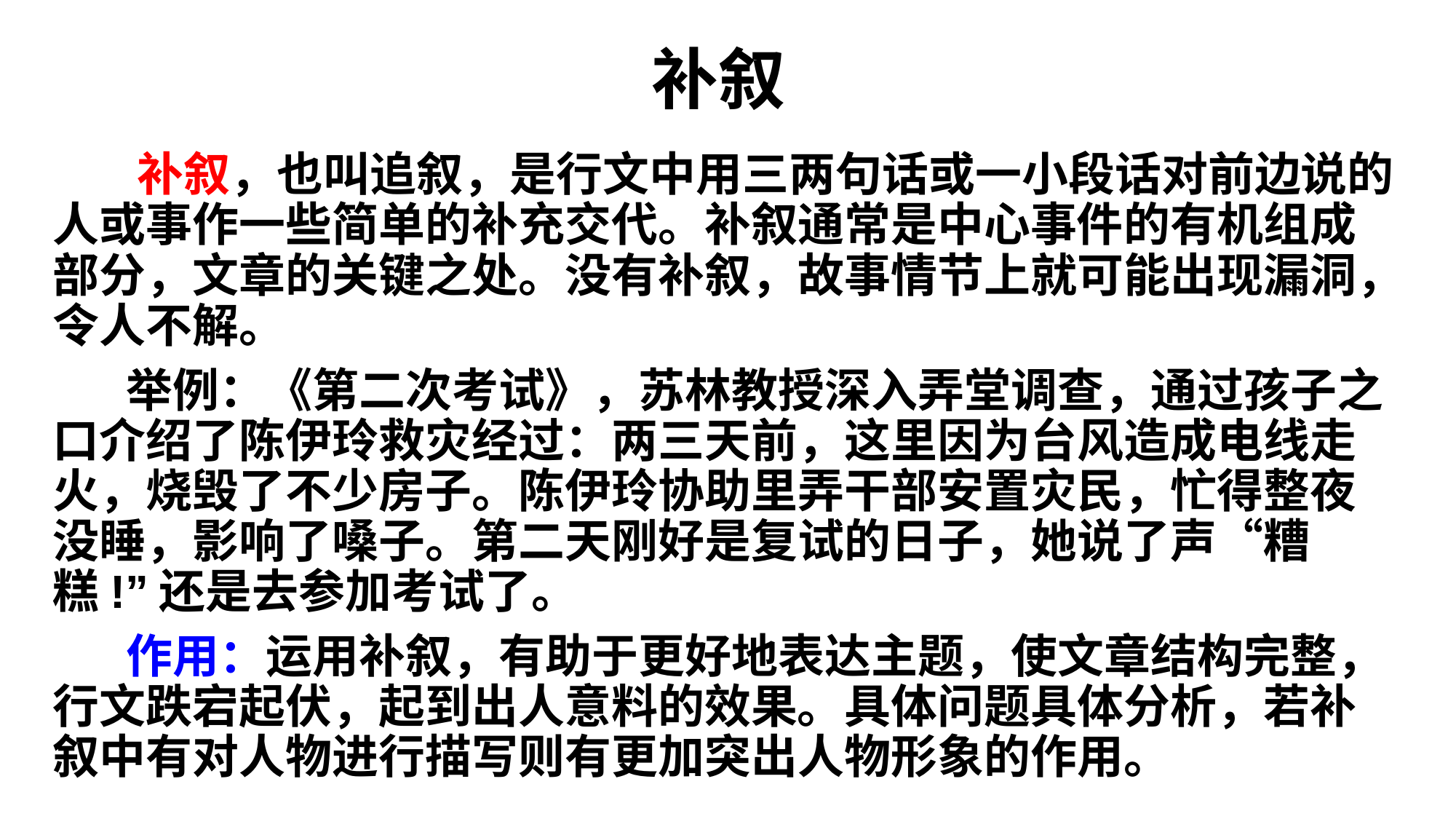

# 补叙
       补叙，也叫追叙，是行文中用三两句话或一小段话对前边说的人或事作一些简单的补充交代。补叙通常是中心事件的有机组成部分，文章的关键之处。没有补叙，故事情节上就可能出现漏洞，令人不解。
      举例：《第二次考试》，苏林教授深入弄堂调查，通过孩子之口介绍了陈伊玲救灾经过：两三天前，这里因为台风造成电线走火，烧毁了不少房子。陈伊玲协助里弄干部安置灾民，忙得整夜没睡，影响了嗓子。第二天刚好是复试的日子，她说了声“糟糕!”还是去参加考试了。
      作用：运用补叙，有助于更好地表达主题，使文章结构完整，行文跌宕起伏，起到出人意料的效果。具体问题具体分析，若补叙中有对人物进行描写则有更加突出人物形象的作用。